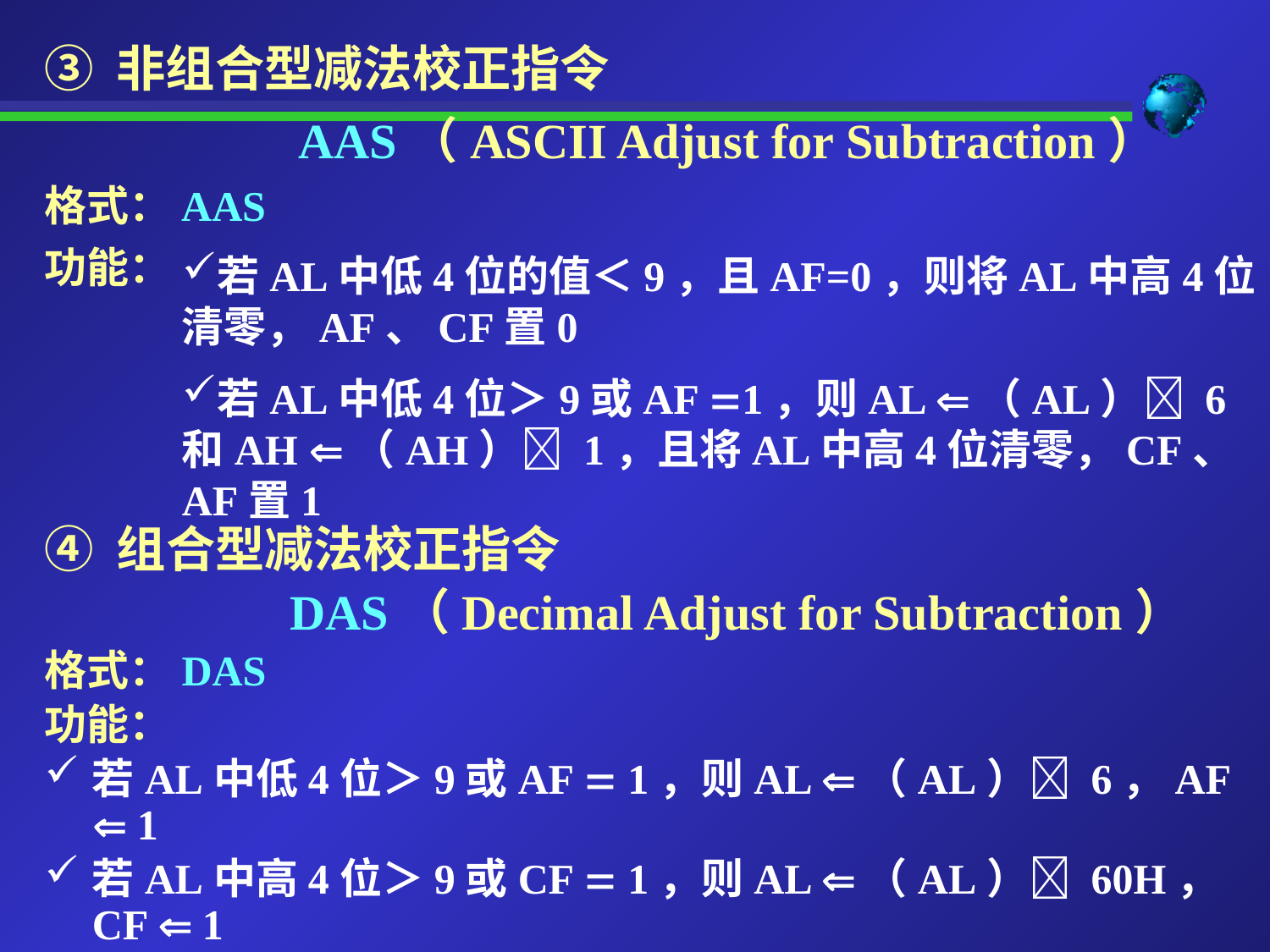

③ 非组合型减法校正指令
		AAS（ASCII Adjust for Subtraction）
格式：AAS
功能：
若AL中低4位的值＜9，且AF=0，则将AL中高4位清零，AF、CF置0
若AL中低4位＞9或AF =1，则AL ⇐（AL）− 6和AH ⇐（AH）− 1，且将AL中高4位清零，CF、AF置1
④ 组合型减法校正指令
                    DAS（Decimal Adjust for Subtraction）
格式：DAS
功能：
若AL中低4位＞9或AF = 1，则AL ⇐（AL）− 6，AF ⇐ 1
若AL中高4位＞9或CF = 1，则AL ⇐（AL）− 60H，CF ⇐ 1
56